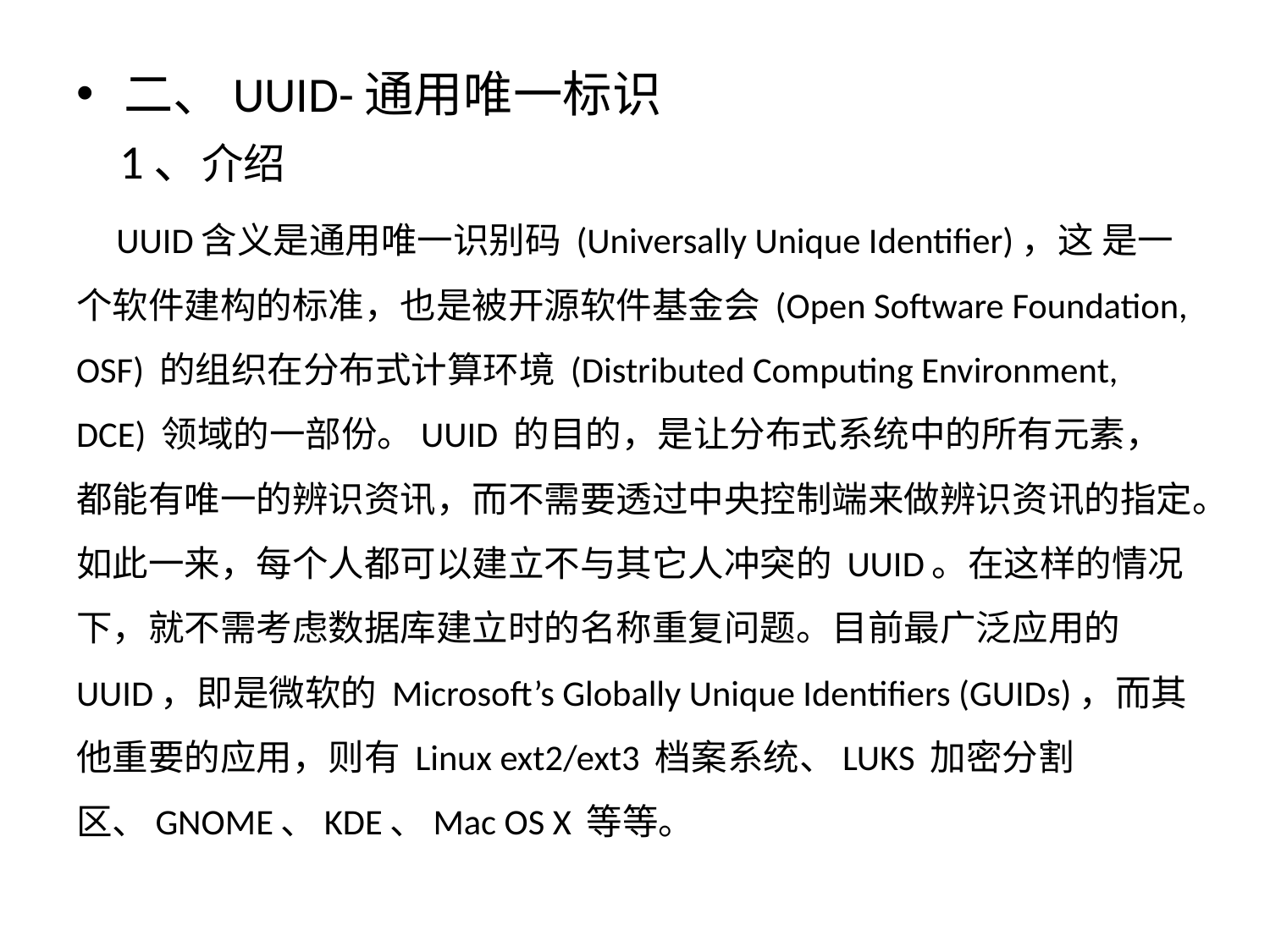

二、UUID-通用唯一标识
    1、介绍
     UUID含义是通用唯一识别码 (Universally Unique Identifier)，这 是一个软件建构的标准，也是被开源软件基金会 (Open Software Foundation, OSF) 的组织在分布式计算环境 (Distributed Computing Environment, DCE) 领域的一部份。UUID 的目的，是让分布式系统中的所有元素，都能有唯一的辨识资讯，而不需要透过中央控制端来做辨识资讯的指定。如此一来，每个人都可以建立不与其它人冲突的 UUID。在这样的情况下，就不需考虑数据库建立时的名称重复问题。目前最广泛应用的 UUID，即是微软的 Microsoft’s Globally Unique Identifiers (GUIDs)，而其他重要的应用，则有 Linux ext2/ext3 档案系统、LUKS 加密分割区、GNOME、KDE、Mac OS X 等等。